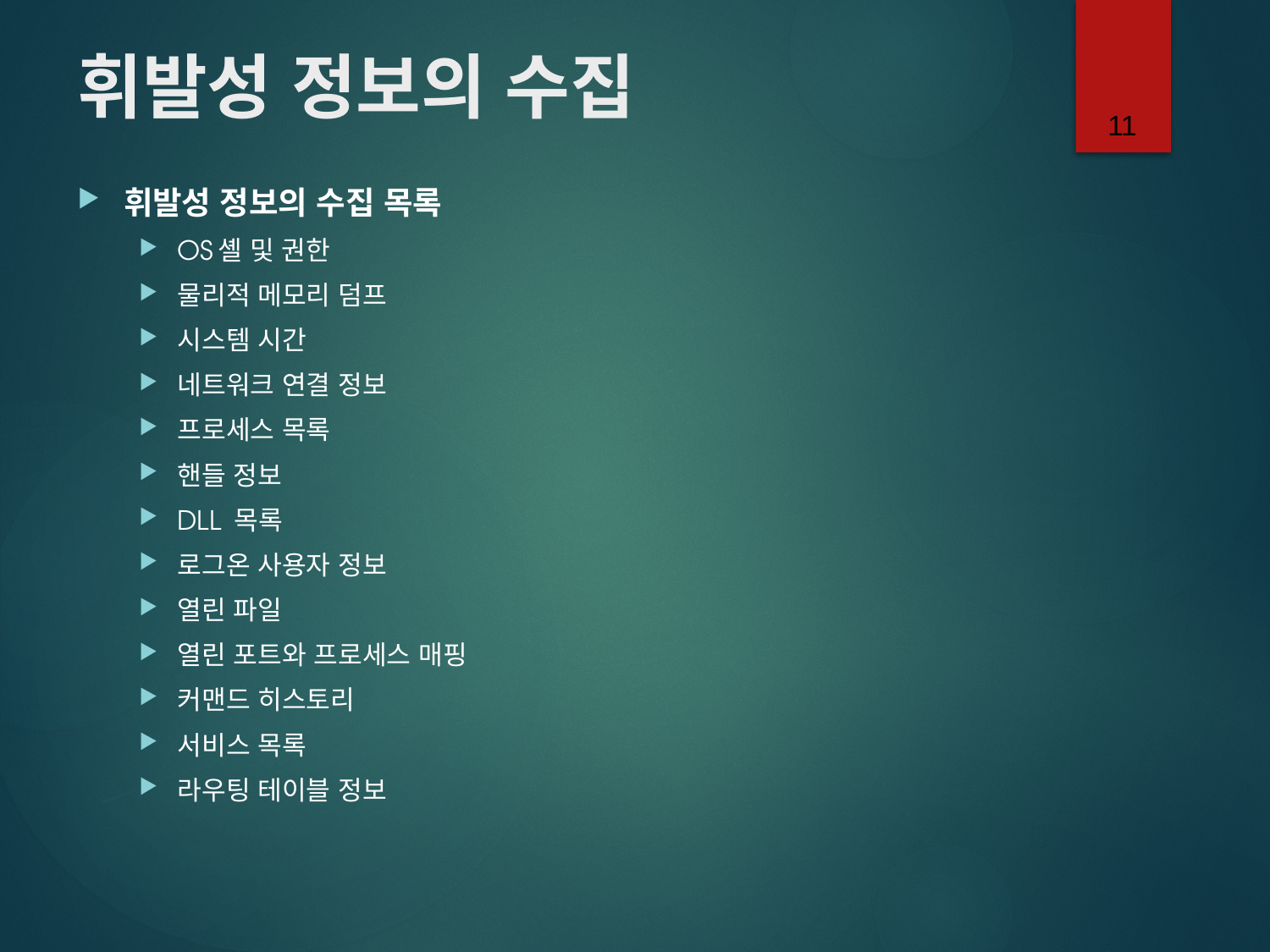

# 휘발성 정보의 수집
11
휘발성 정보의 수집 목록
OS셸 및 권한
물리적 메모리 덤프
시스템 시간
네트워크 연결 정보
프로세스 목록
핸들 정보
DLL 목록
로그온 사용자 정보
열린 파일
열린 포트와 프로세스 매핑
커맨드 히스토리
서비스 목록
라우팅 테이블 정보